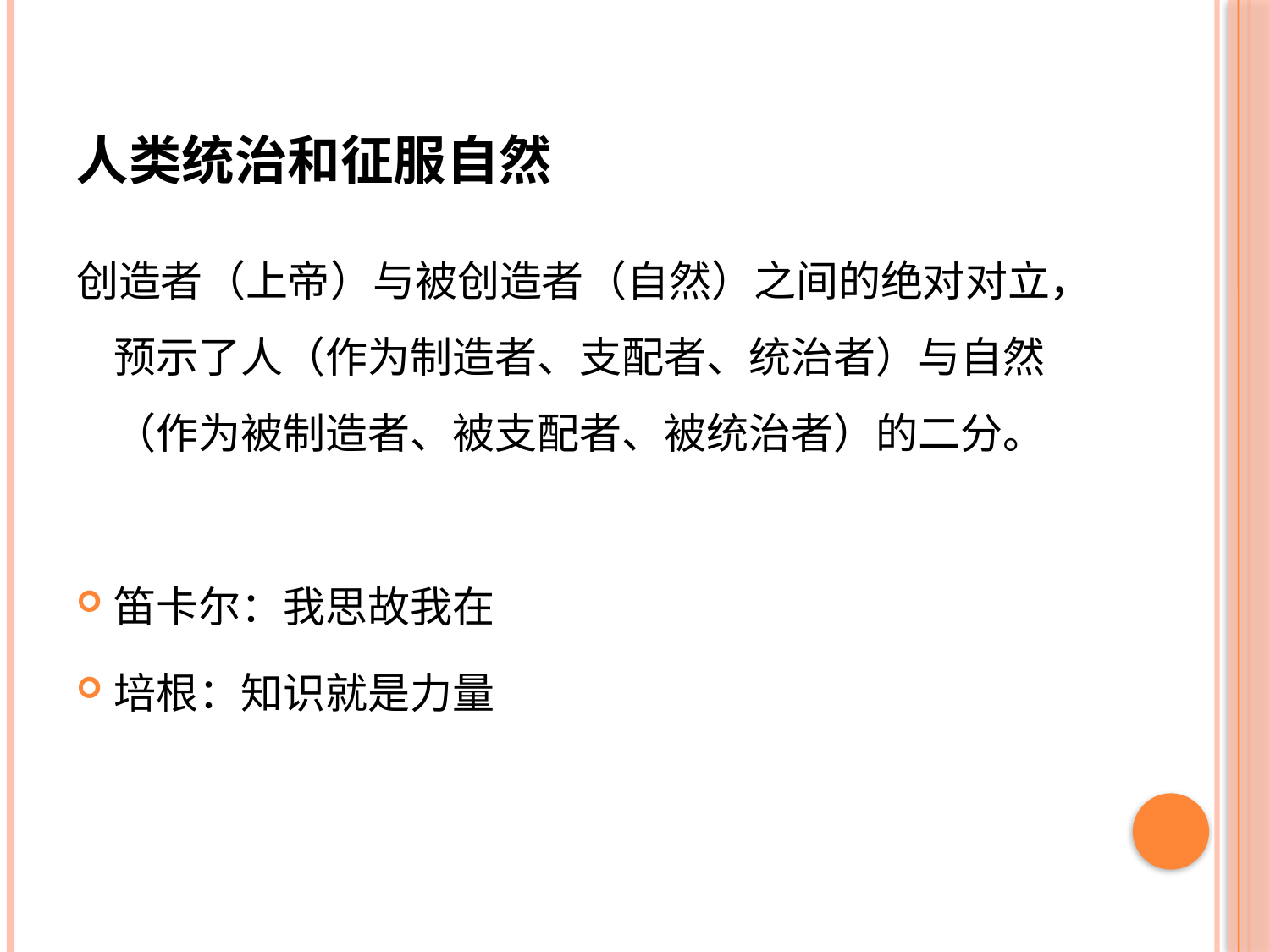

# 人类统治和征服自然
创造者（上帝）与被创造者（自然）之间的绝对对立，预示了人（作为制造者、支配者、统治者）与自然（作为被制造者、被支配者、被统治者）的二分。

笛卡尔：我思故我在
培根：知识就是力量